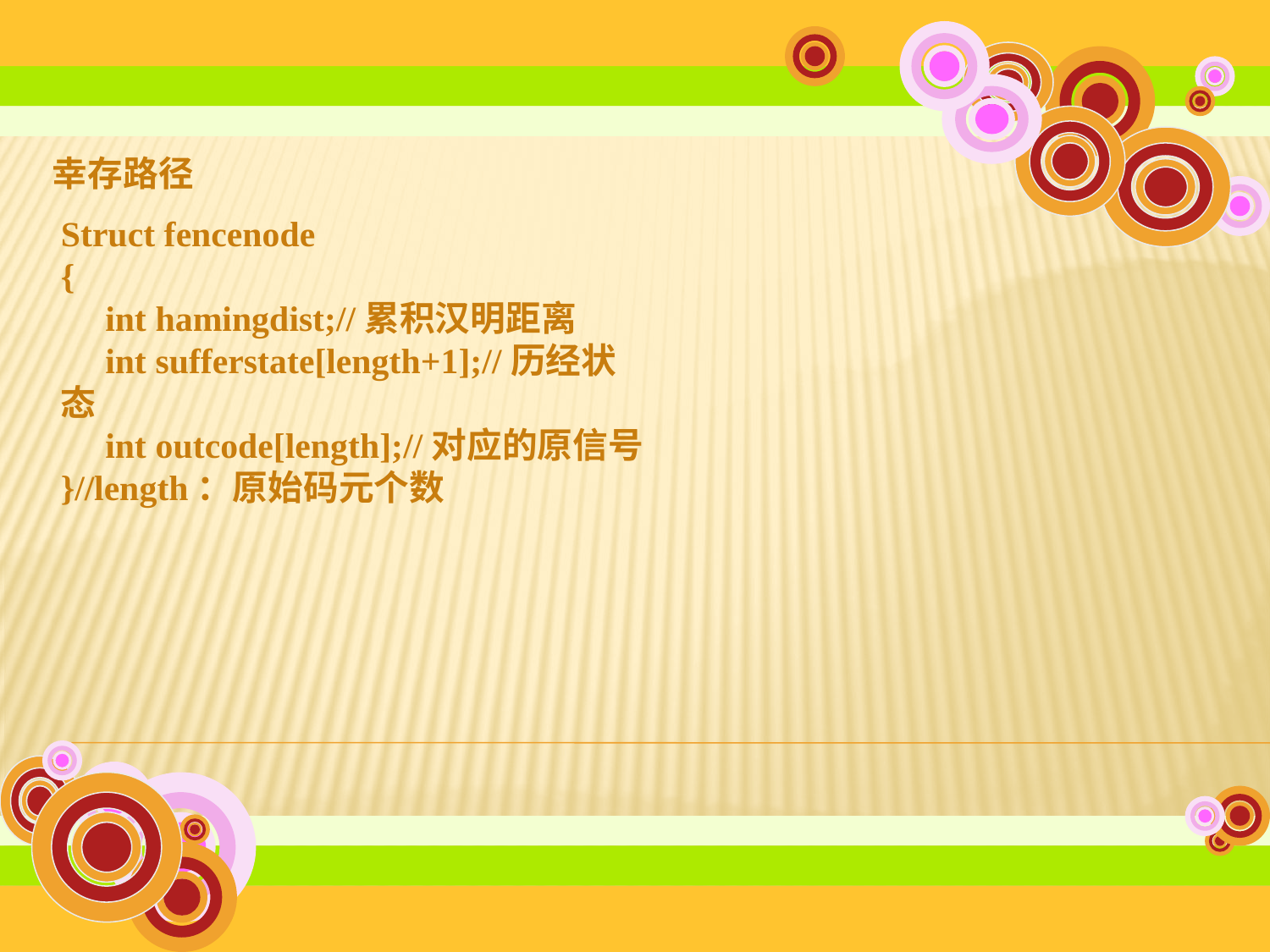

幸存路径

Struct fencenode
{
     int hamingdist;//累积汉明距离
     int sufferstate[length+1];//历经状态
     int outcode[length];//对应的原信号
}//length：原始码元个数